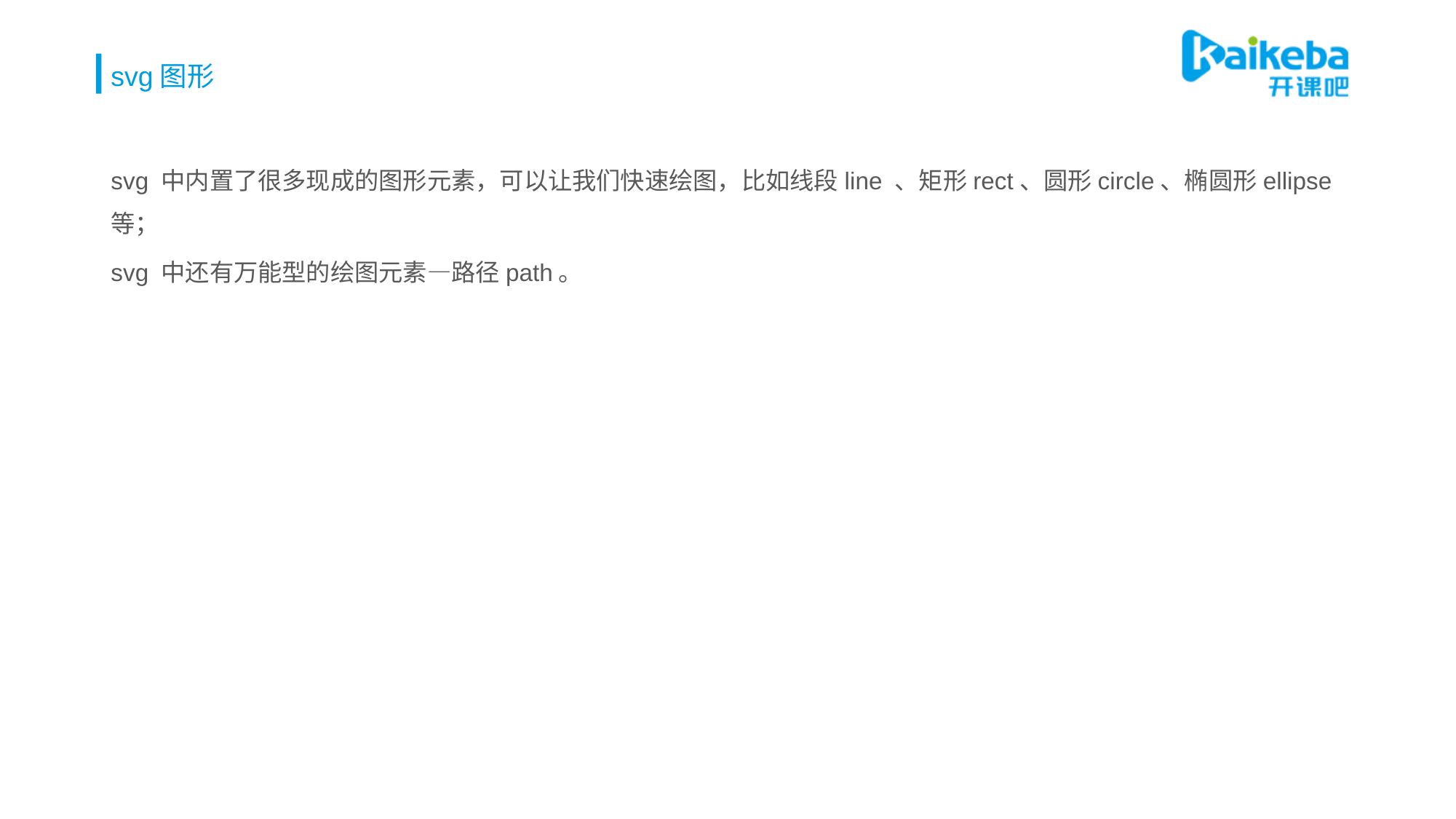

# svg图形
svg 中内置了很多现成的图形元素，可以让我们快速绘图，比如线段line 、矩形rect、圆形circle、椭圆形ellipse 等；
svg 中还有万能型的绘图元素—路径path。